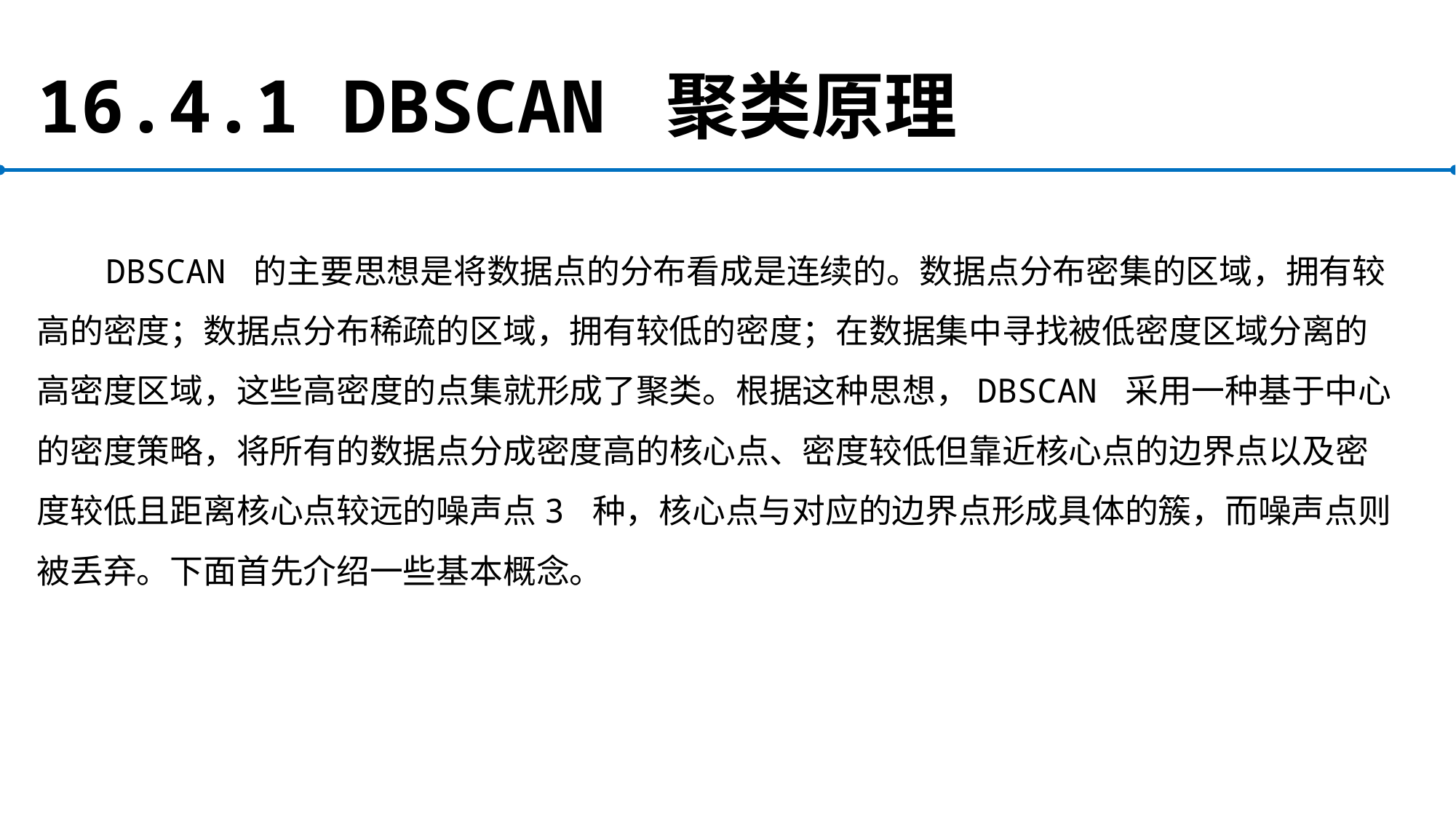

# 16.4.1 DBSCAN 聚类原理
DBSCAN 的主要思想是将数据点的分布看成是连续的。数据点分布密集的区域，拥有较高的密度；数据点分布稀疏的区域，拥有较低的密度；在数据集中寻找被低密度区域分离的高密度区域，这些高密度的点集就形成了聚类。根据这种思想，DBSCAN 采用一种基于中心的密度策略，将所有的数据点分成密度高的核心点、密度较低但靠近核心点的边界点以及密度较低且距离核心点较远的噪声点3 种，核心点与对应的边界点形成具体的簇，而噪声点则被丢弃。下面首先介绍一些基本概念。